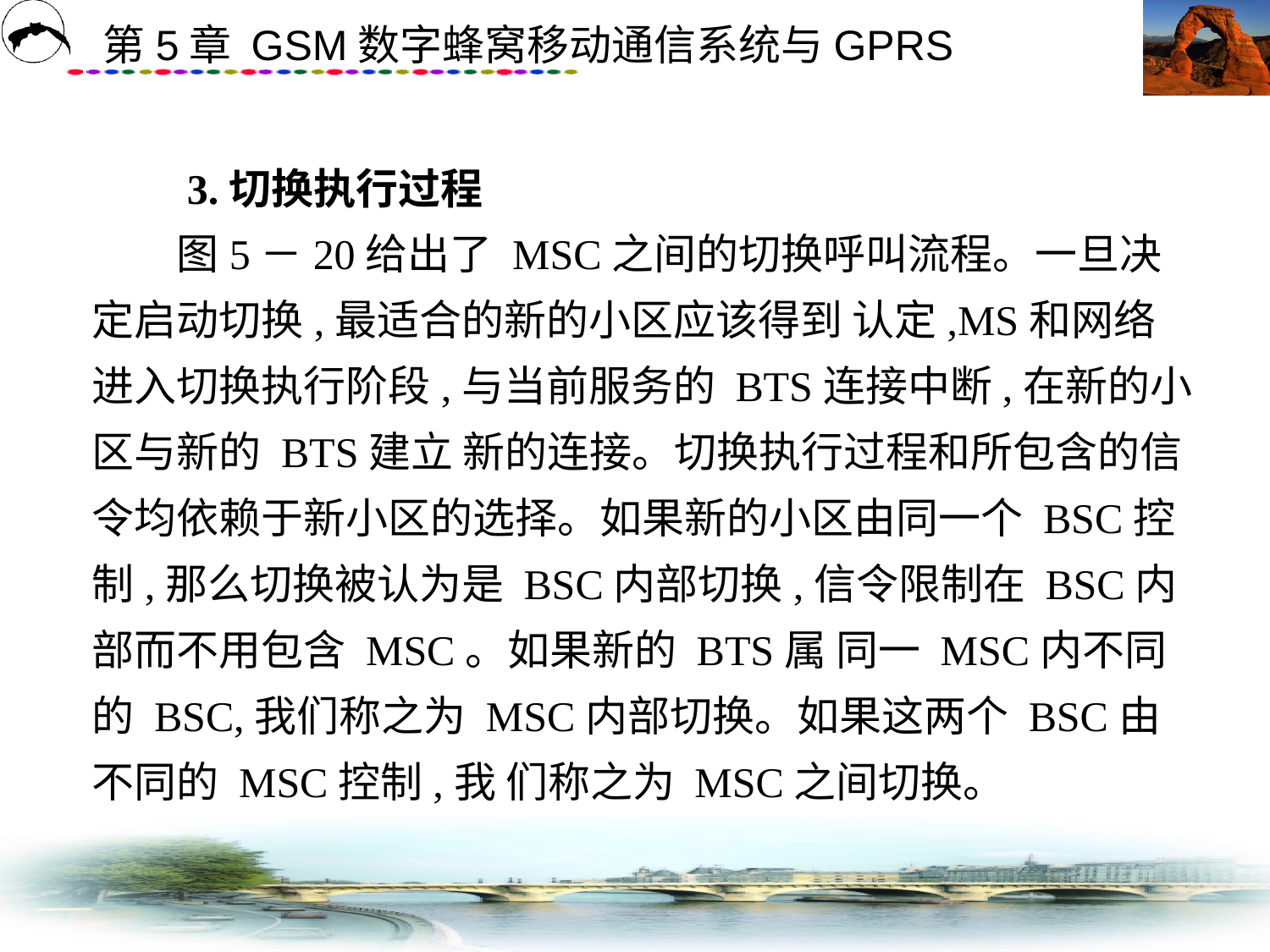

# 3.切换执行过程 　　图5－20给出了 MSC之间的切换呼叫流程。一旦决定启动切换,最适合的新的小区应该得到 认定,MS和网络进入切换执行阶段,与当前服务的 BTS连接中断,在新的小区与新的 BTS建立 新的连接。切换执行过程和所包含的信令均依赖于新小区的选择。如果新的小区由同一个 BSC控 制,那么切换被认为是 BSC内部切换,信令限制在 BSC内部而不用包含 MSC。如果新的 BTS属 同一 MSC内不同的 BSC,我们称之为 MSC内部切换。如果这两个 BSC由不同的 MSC控制,我 们称之为 MSC之间切换。